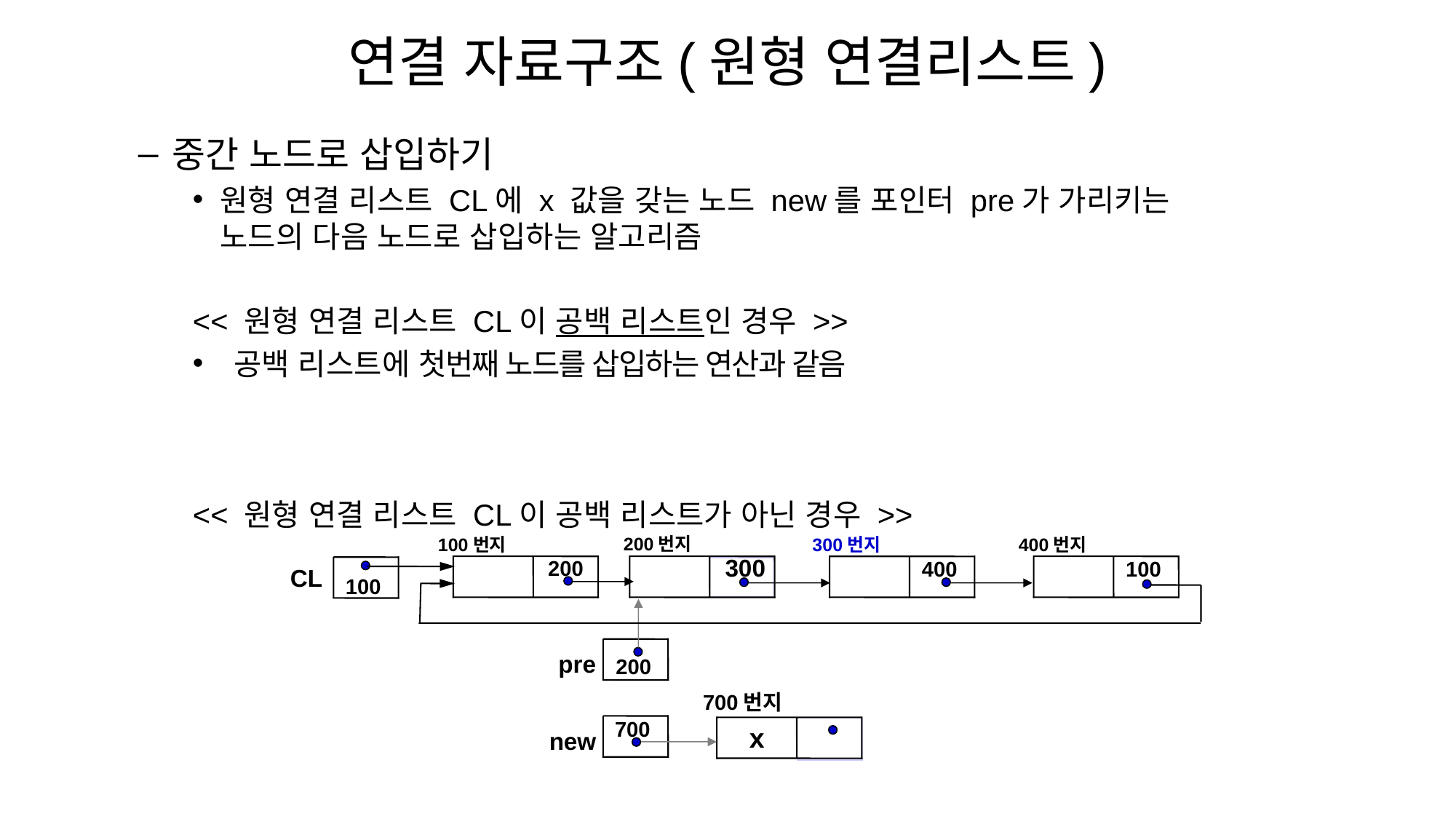

# 연결 자료구조(원형 연결리스트)
중간 노드로 삽입하기
원형 연결 리스트 CL에 x 값을 갖는 노드 new를 포인터 pre가 가리키는
노드의 다음 노드로 삽입하는 알고리즘

<< 원형 연결 리스트 CL이 공백 리스트인 경우 >>
공백 리스트에 첫번째 노드를 삽입하는 연산과 같음

<< 원형 연결 리스트 CL이 공백 리스트가 아닌 경우 >>

200번지
400번지

100

100번지

200

300번지

400

CL

100

300

pre

200

700번지

x

700
new